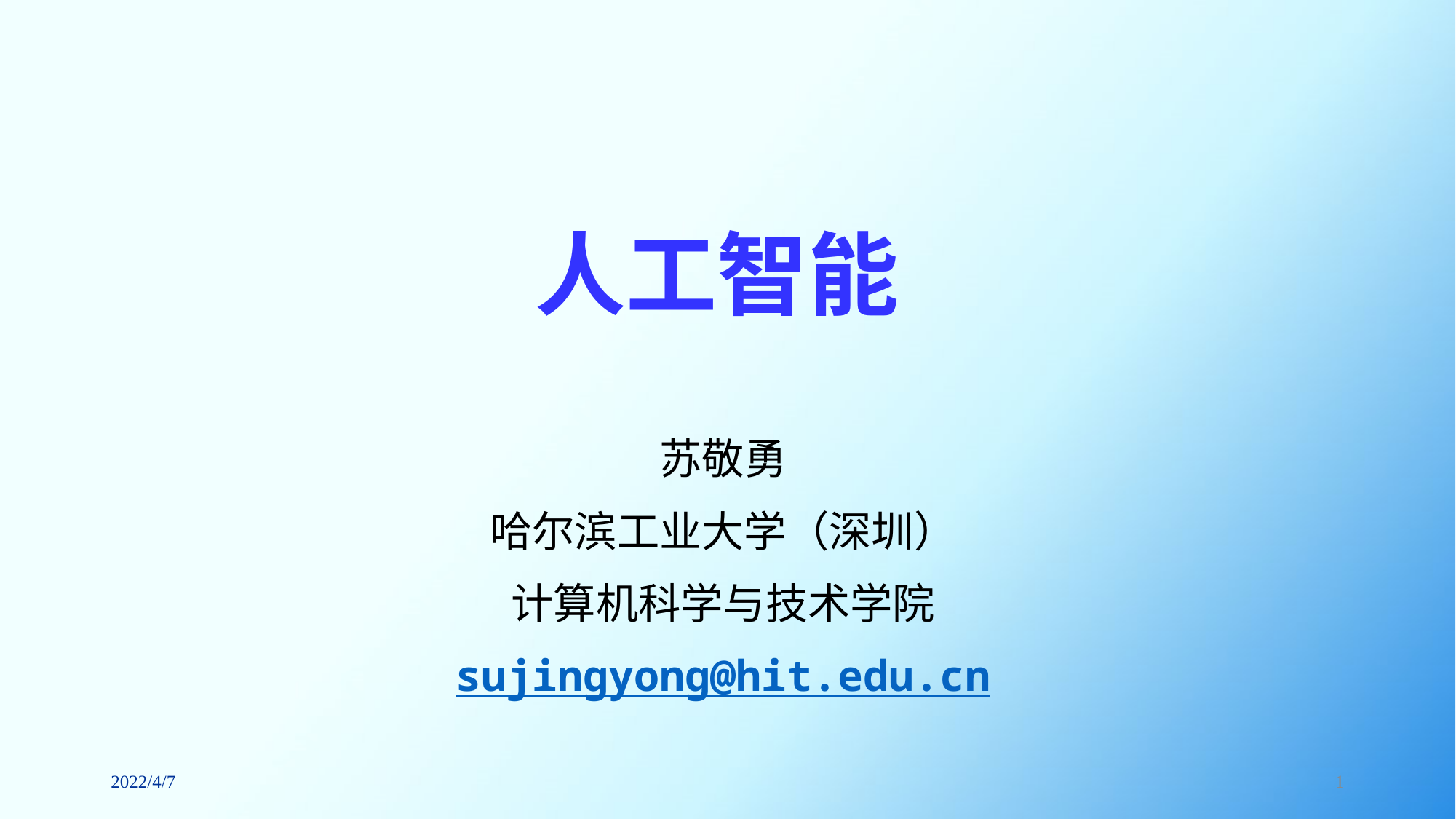

人工智能
苏敬勇
哈尔滨工业大学（深圳）
计算机科学与技术学院
sujingyong@hit.edu.cn
2022/4/7
1